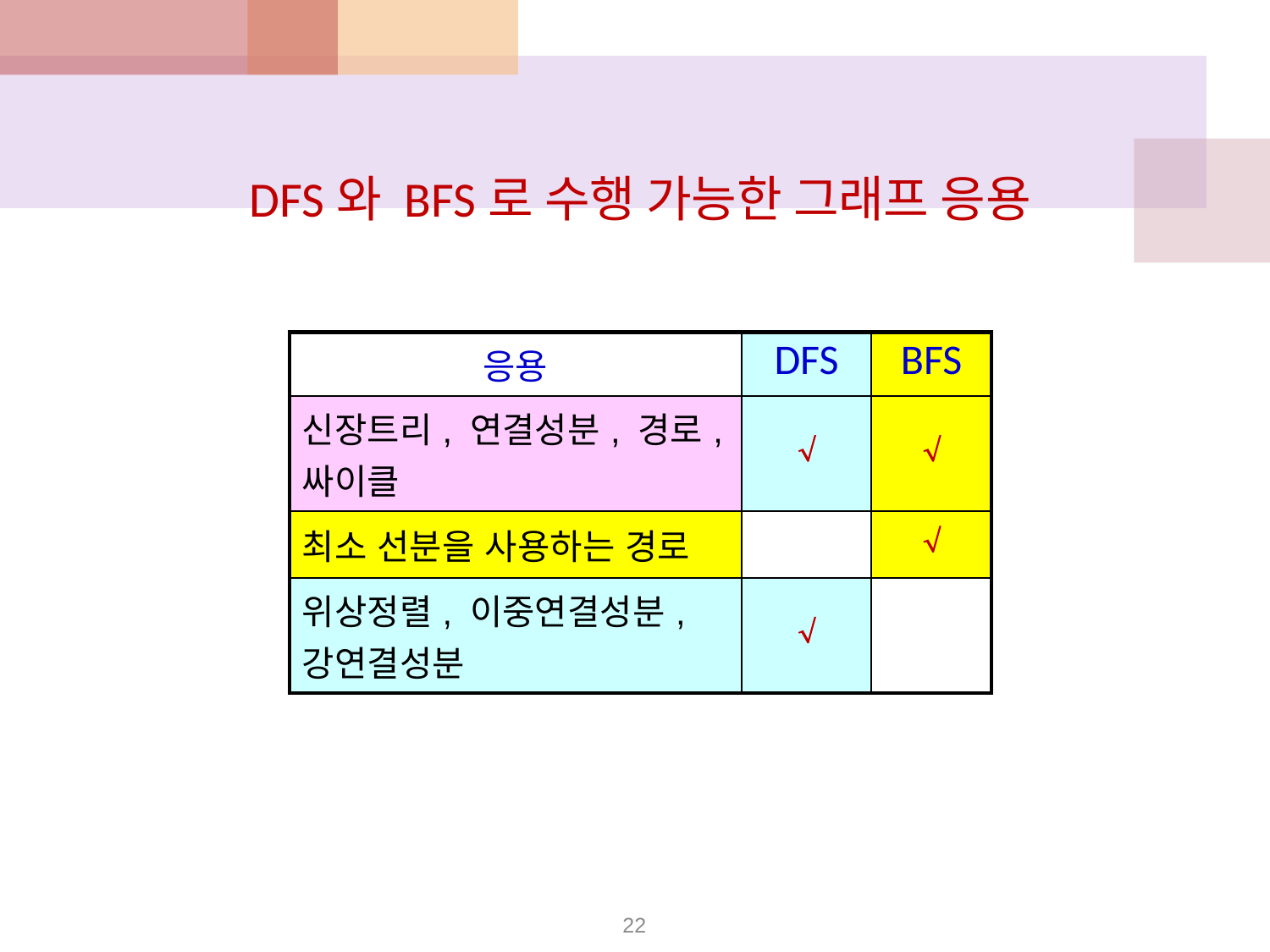

DFS와 BFS로 수행 가능한 그래프 응용
| 응용 | DFS | BFS |
| --- | --- | --- |
| 신장트리, 연결성분, 경로, 싸이클 | √ | √ |
| 최소 선분을 사용하는 경로 |  | √ |
| 위상정렬, 이중연결성분, 강연결성분 | √ |  |
22